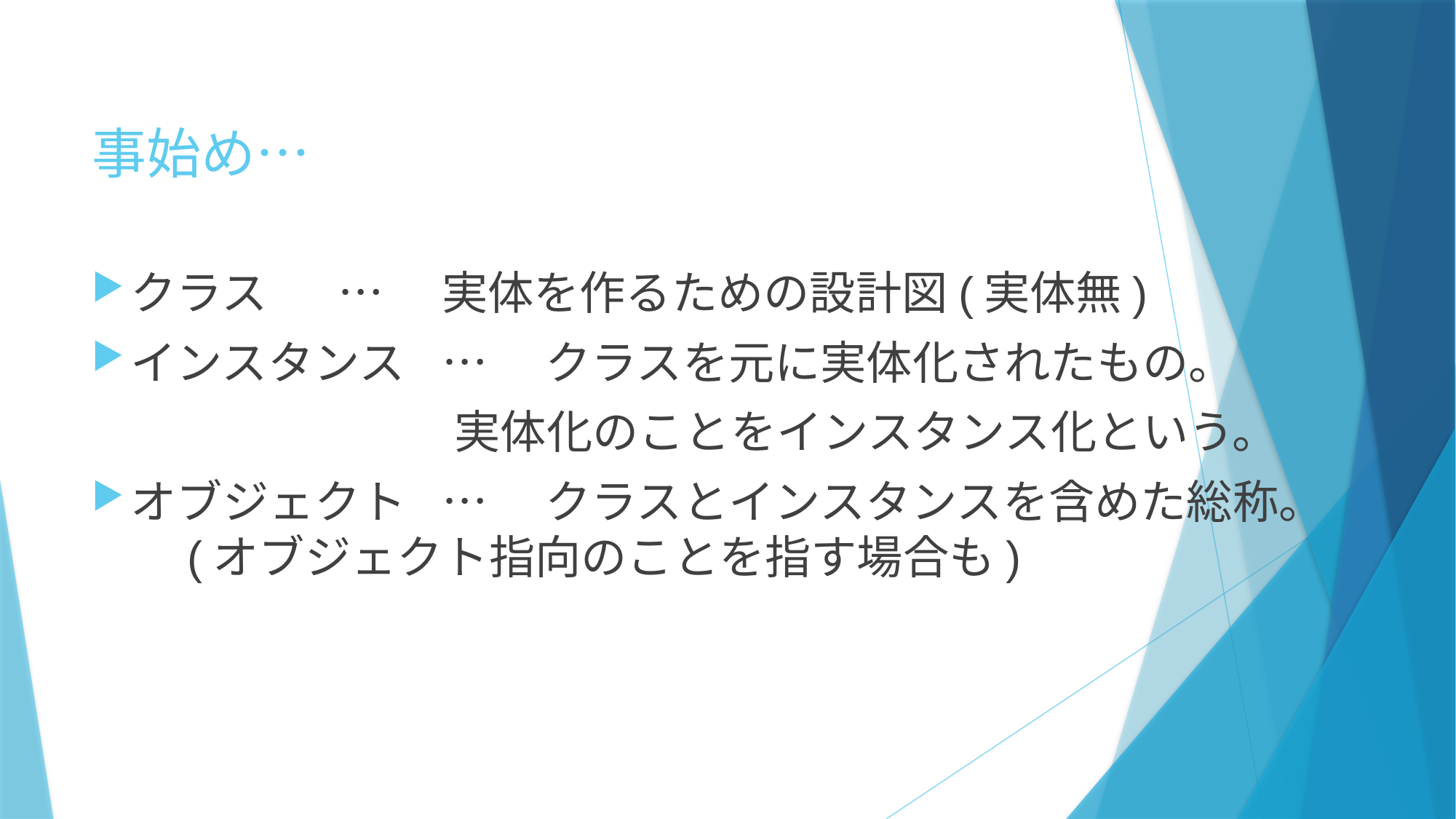

# 事始め…
クラス			…		実体を作るための設計図(実体無)
インスタンス	…		クラスを元に実体化されたもの。
	実体化のことをインスタンス化という。
オブジェクト	…		クラスとインスタンスを含めた総称。								　(オブジェクト指向のことを指す場合も)